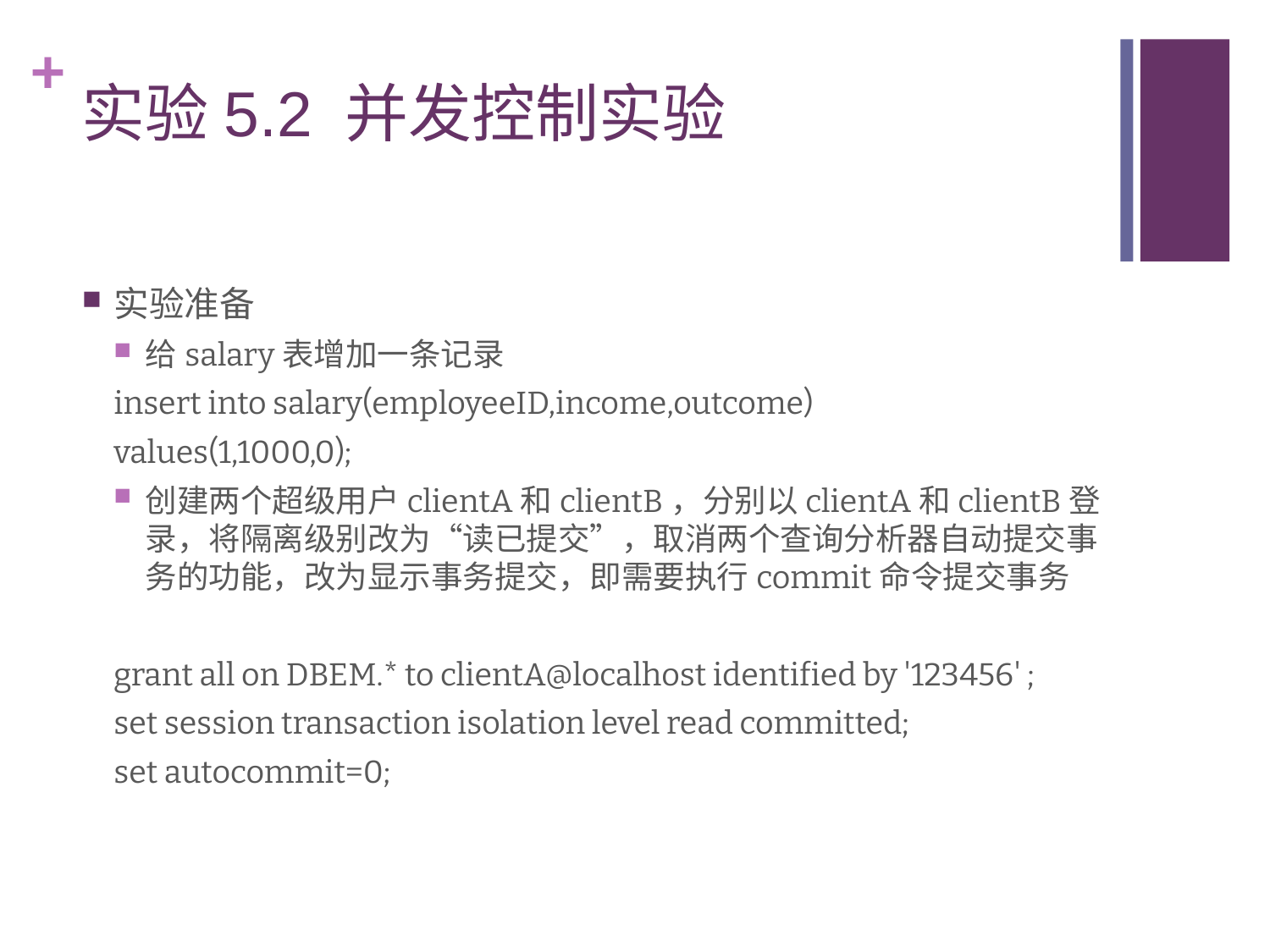

# 实验5.2 并发控制实验
实验准备
给salary表增加一条记录
insert into salary(employeeID,income,outcome)
values(1,1000,0);
创建两个超级用户clientA和clientB，分别以clientA和clientB登录，将隔离级别改为“读已提交”，取消两个查询分析器自动提交事务的功能，改为显示事务提交，即需要执行commit命令提交事务

grant all on DBEM.* to clientA@localhost identified by '123456' ;
set session transaction isolation level read committed;
set autocommit=0;